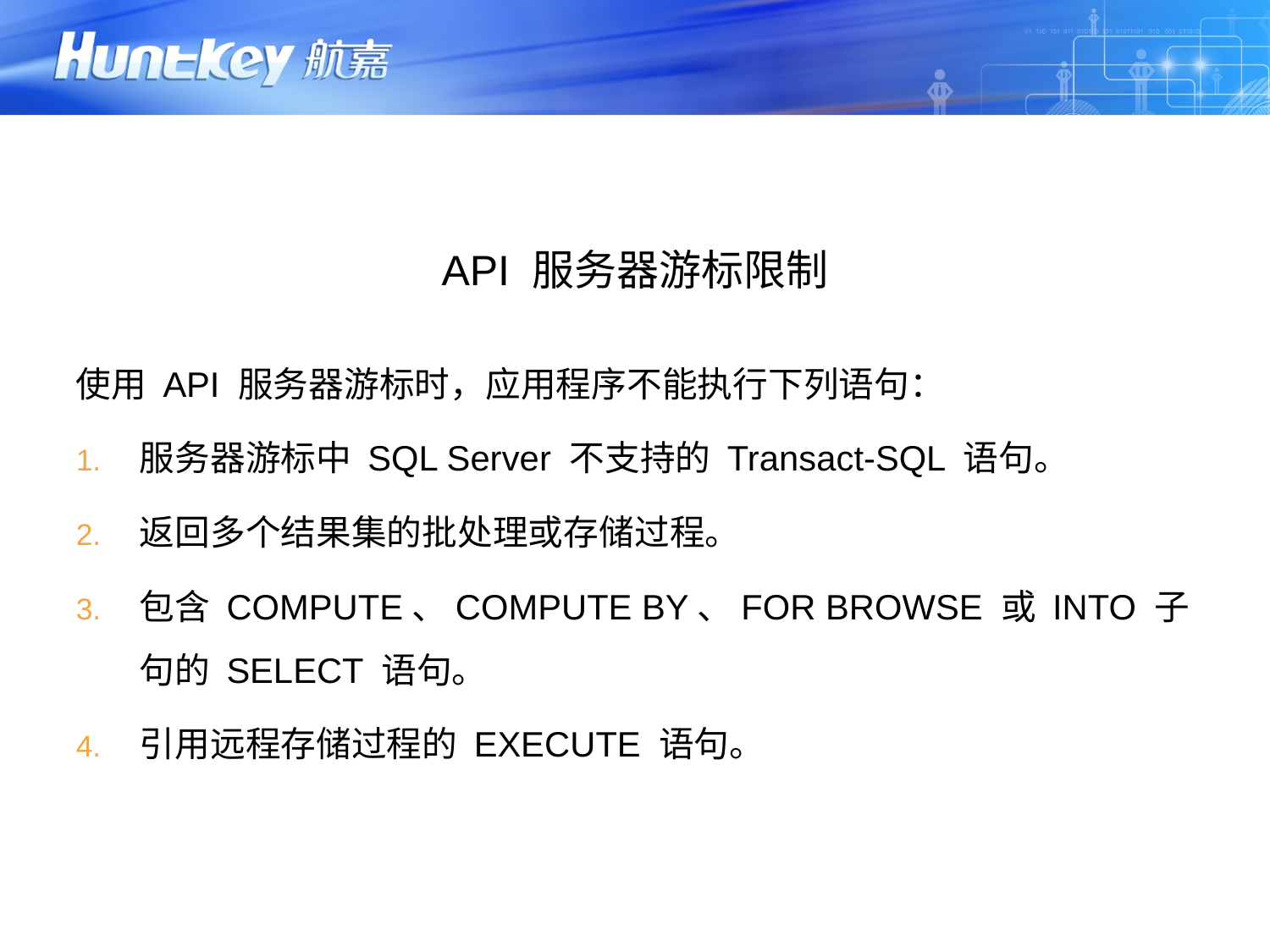

API 服务器游标限制

使用 API 服务器游标时，应用程序不能执行下列语句：
服务器游标中 SQL Server 不支持的 Transact-SQL 语句。
返回多个结果集的批处理或存储过程。
包含 COMPUTE、COMPUTE BY、FOR BROWSE 或 INTO 子句的 SELECT 语句。
引用远程存储过程的 EXECUTE 语句。